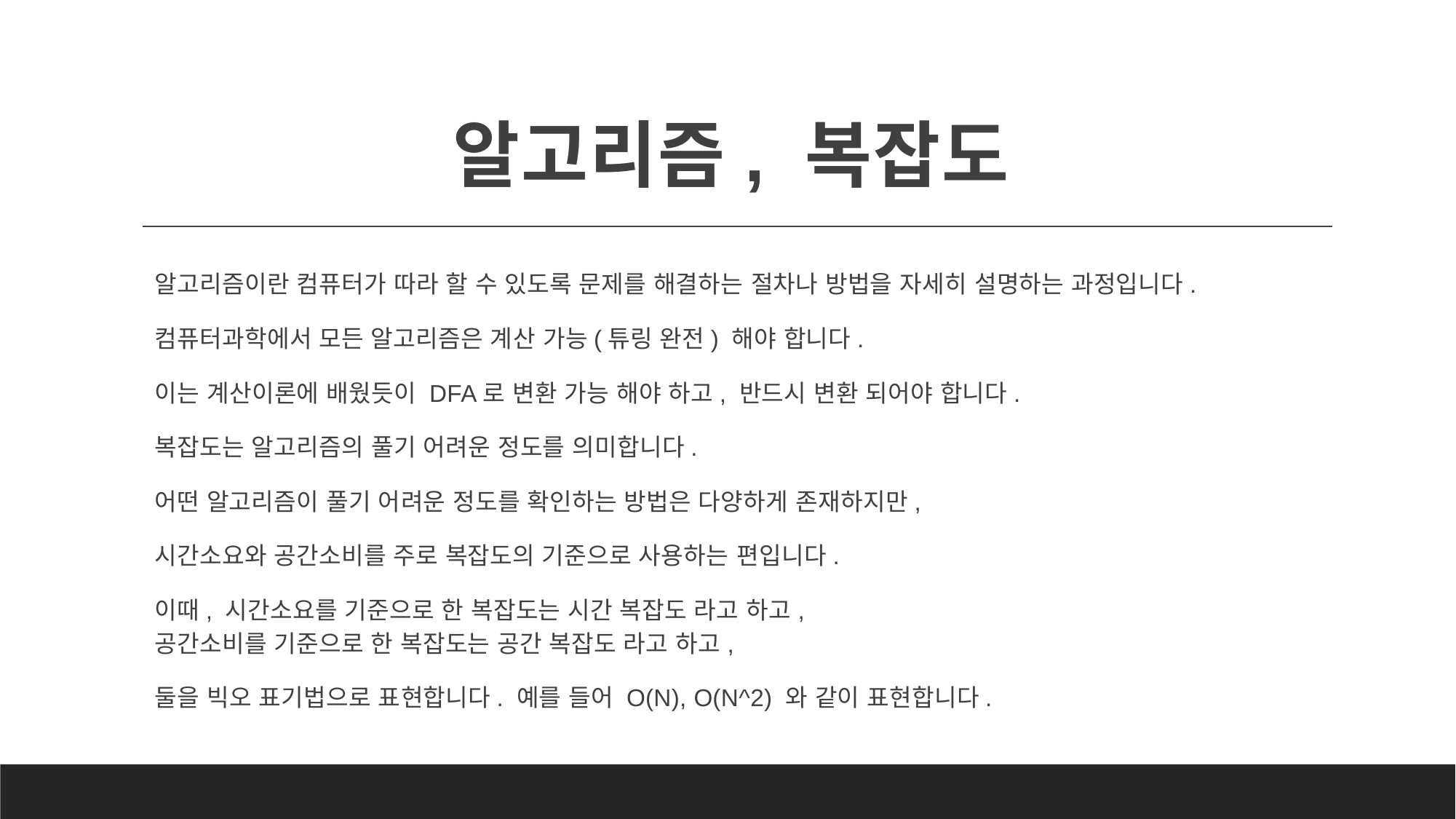

# 알고리즘, 복잡도
알고리즘이란 컴퓨터가 따라 할 수 있도록 문제를 해결하는 절차나 방법을 자세히 설명하는 과정입니다.
컴퓨터과학에서 모든 알고리즘은 계산 가능(튜링 완전) 해야 합니다.
이는 계산이론에 배웠듯이 DFA로 변환 가능 해야 하고, 반드시 변환 되어야 합니다.
복잡도는 알고리즘의 풀기 어려운 정도를 의미합니다.
어떤 알고리즘이 풀기 어려운 정도를 확인하는 방법은 다양하게 존재하지만,
시간소요와 공간소비를 주로 복잡도의 기준으로 사용하는 편입니다.
이때, 시간소요를 기준으로 한 복잡도는 시간 복잡도 라고 하고,
공간소비를 기준으로 한 복잡도는 공간 복잡도 라고 하고,
둘을 빅오 표기법으로 표현합니다. 예를 들어 O(N), O(N^2) 와 같이 표현합니다.